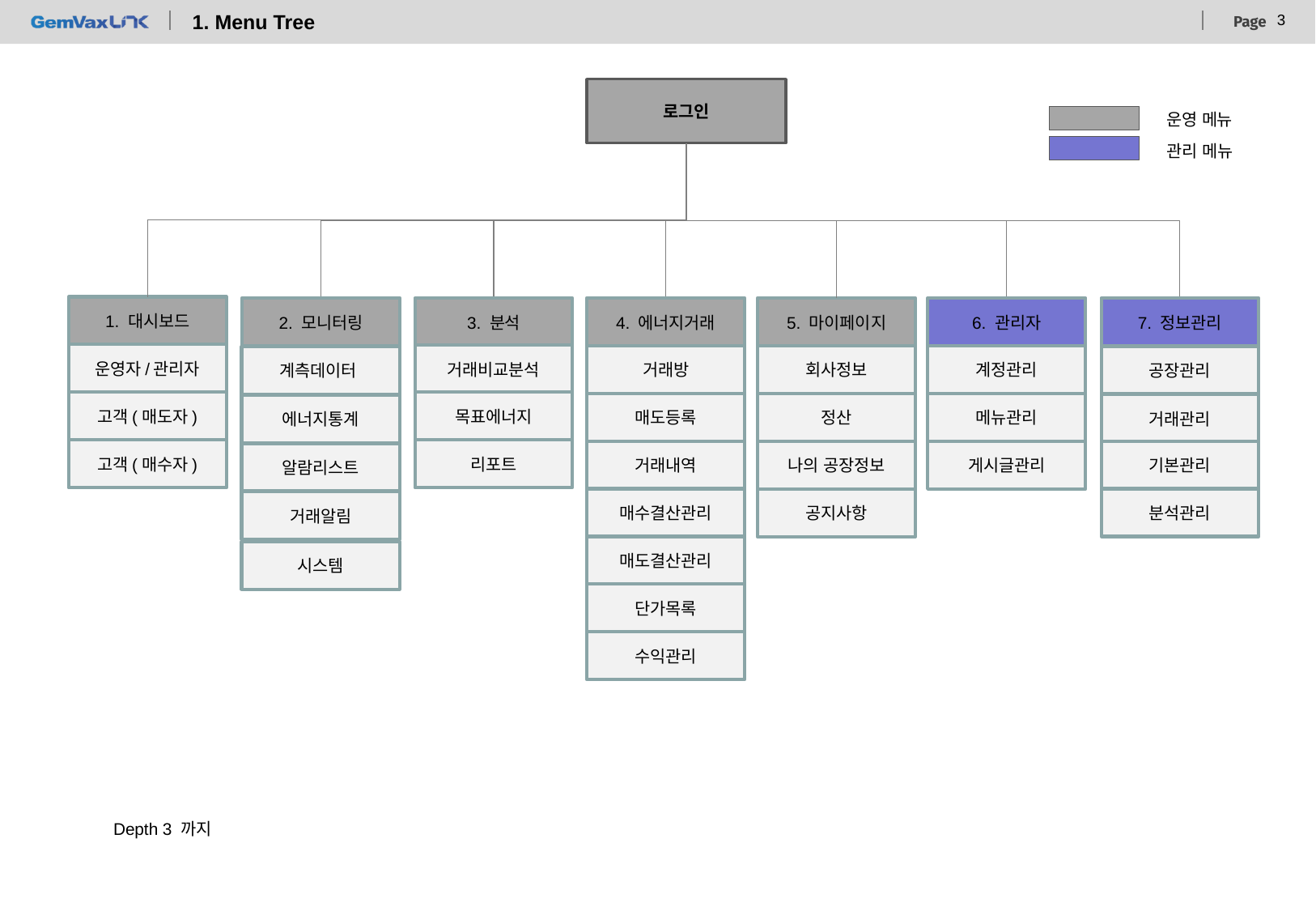

# 1. Menu Tree
로그인
운영 메뉴

관리 메뉴

1. 대시보드
운영자/관리자
고객(매도자)
고객(매수자)
2. 모니터링
계측데이터
에너지통계
알람리스트
거래알림
시스템
3. 분석
거래비교분석
목표에너지
리포트
4. 에너지거래
거래방
매도등록
거래내역
매수결산관리
매도결산관리
단가목록
수익관리
5. 마이페이지
회사정보
정산
나의 공장정보
공지사항
6. 관리자
계정관리
메뉴관리
게시글관리
7. 정보관리
공장관리
거래관리
기본관리
분석관리
Depth 3 까지